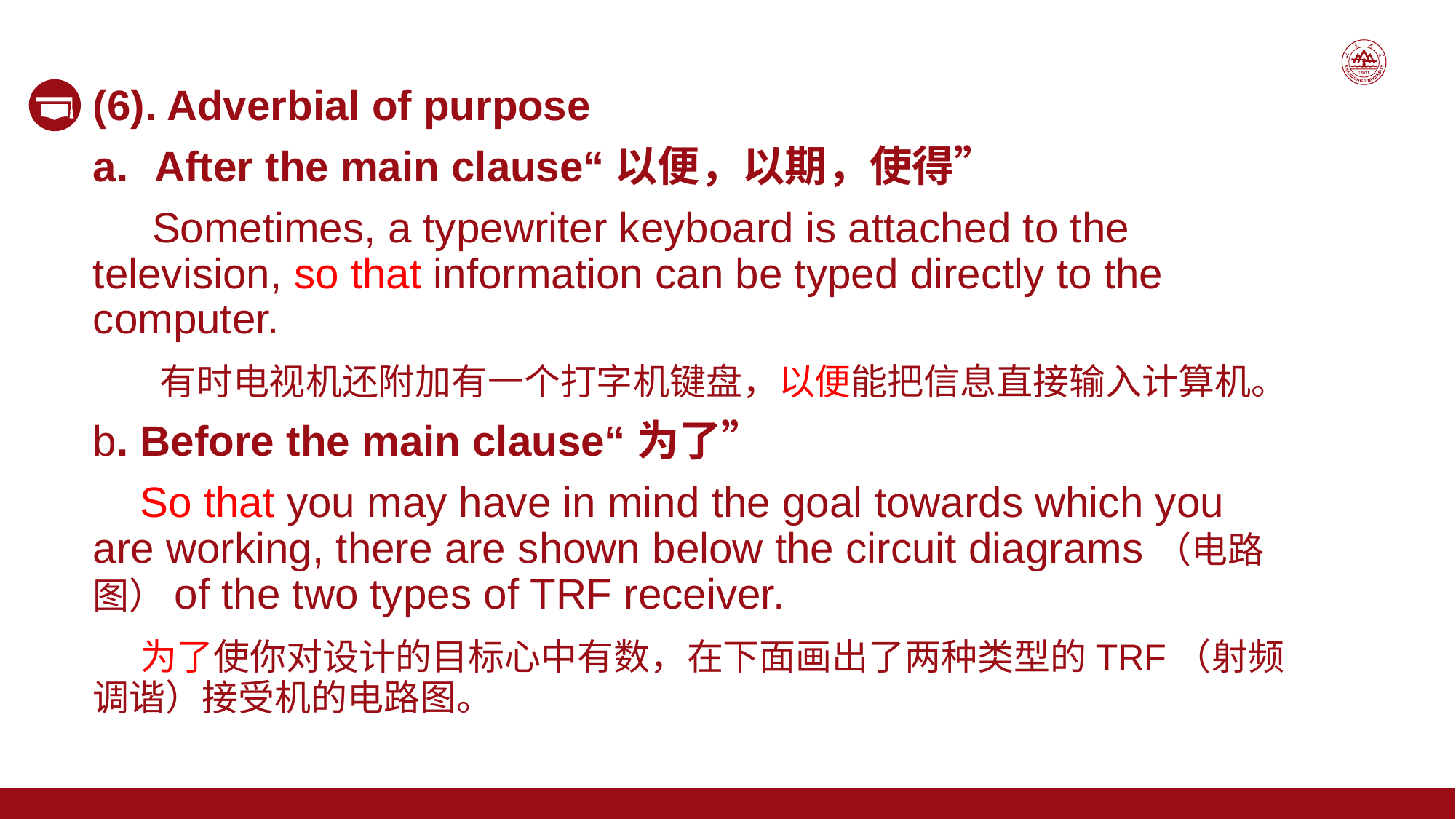

(6). Adverbial of purpose
After the main clause“以便，以期，使得”
     Sometimes, a typewriter keyboard is attached to the television, so that information can be typed directly to the computer.
      有时电视机还附加有一个打字机键盘，以便能把信息直接输入计算机。
b. Before the main clause“为了”
    So that you may have in mind the goal towards which you are working, there are shown below the circuit diagrams（电路图）of the two types of TRF receiver.
    为了使你对设计的目标心中有数，在下面画出了两种类型的TRF（射频调谐）接受机的电路图。